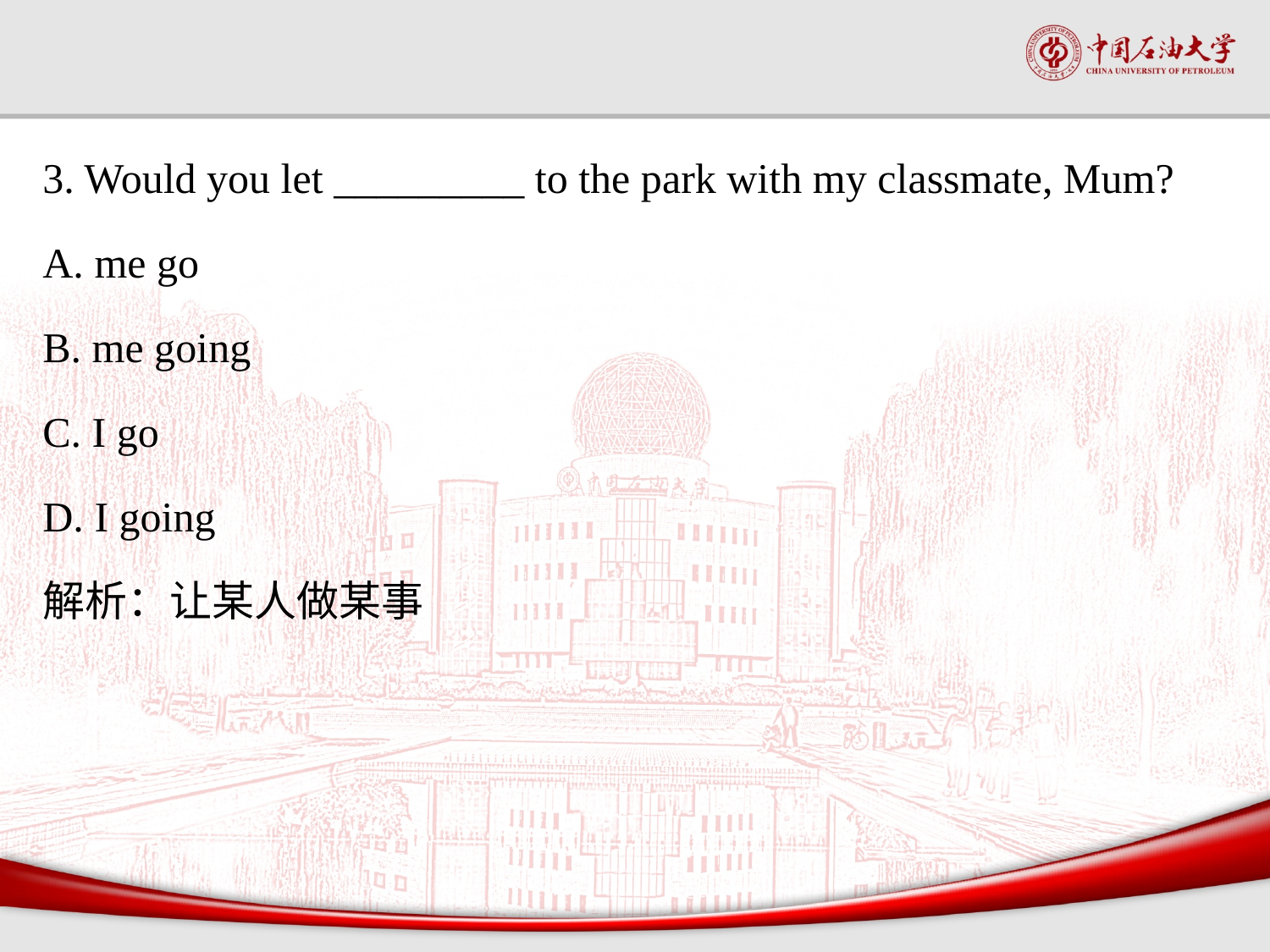

#
3. Would you let _________ to the park with my classmate, Mum?
A. me go
B. me going
C. I go
D. I going
解析：让某人做某事